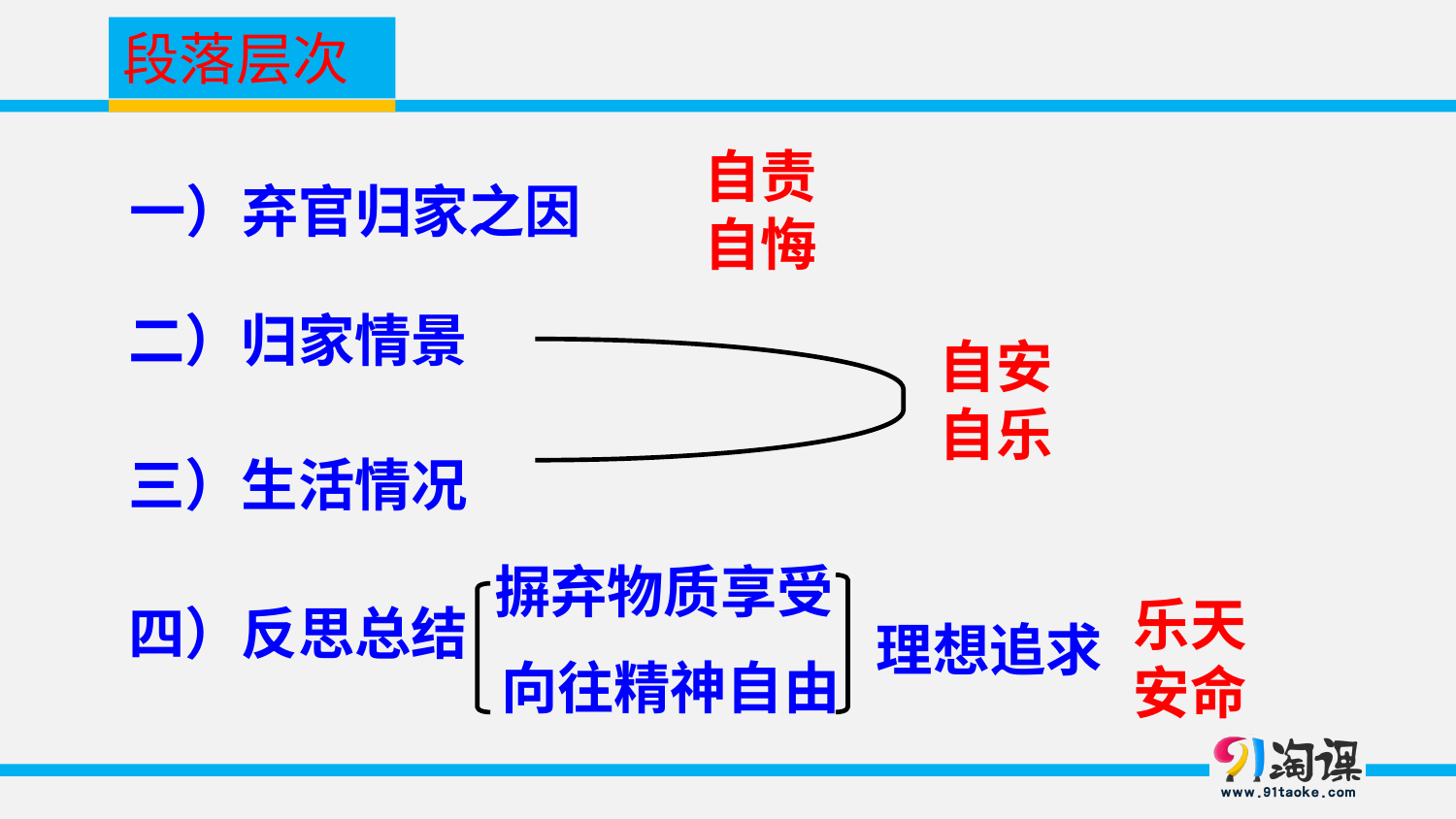

段落层次
自责
自悔
一）弃官归家之因
二）归家情景
自安自乐

三）生活情况
摒弃物质享受

乐天安命

四）反思总结
理想追求
向往精神自由